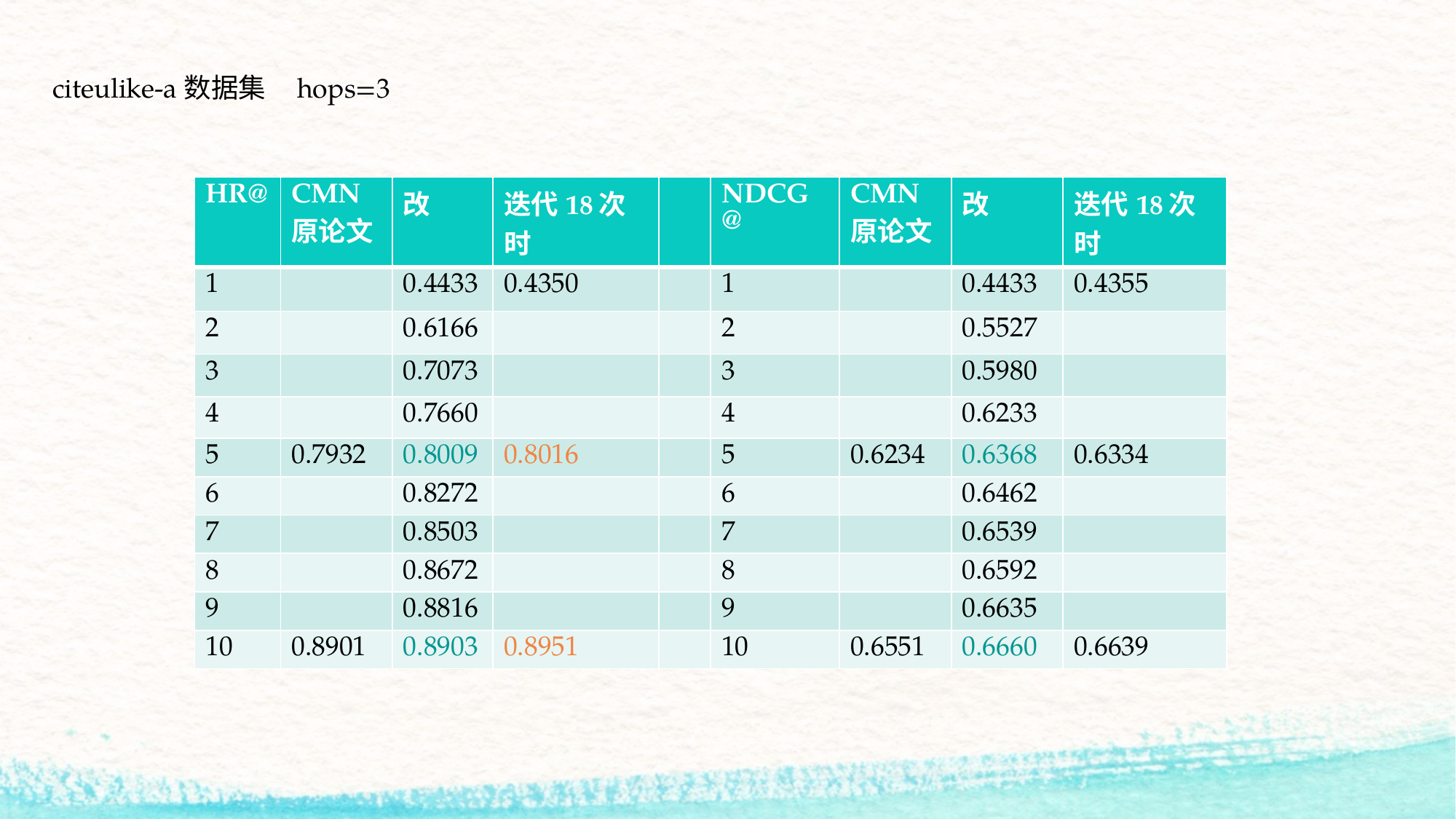

citeulike-a数据集    hops=3
| HR@ | CMN原论文 | 改 | 迭代18次时 |  | NDCG@ | CMN原论文 | 改 | 迭代18次时 |
| --- | --- | --- | --- | --- | --- | --- | --- | --- |
| 1 |  | 0.4433 | 0.4350 |  | 1 |  | 0.4433 | 0.4355 |
| 2 |  | 0.6166 |  |  | 2 |  | 0.5527 |  |
| 3 |  | 0.7073 |  |  | 3 |  | 0.5980 |  |
| 4 |  | 0.7660 |  |  | 4 |  | 0.6233 |  |
| 5 | 0.7932 | 0.8009 | 0.8016 |  | 5 | 0.6234 | 0.6368 | 0.6334 |
| 6 |  | 0.8272 |  |  | 6 |  | 0.6462 |  |
| 7 |  | 0.8503 |  |  | 7 |  | 0.6539 |  |
| 8 |  | 0.8672 |  |  | 8 |  | 0.6592 |  |
| 9 |  | 0.8816 |  |  | 9 |  | 0.6635 |  |
| 10 | 0.8901 | 0.8903 | 0.8951 |  | 10 | 0.6551 | 0.6660 | 0.6639 |